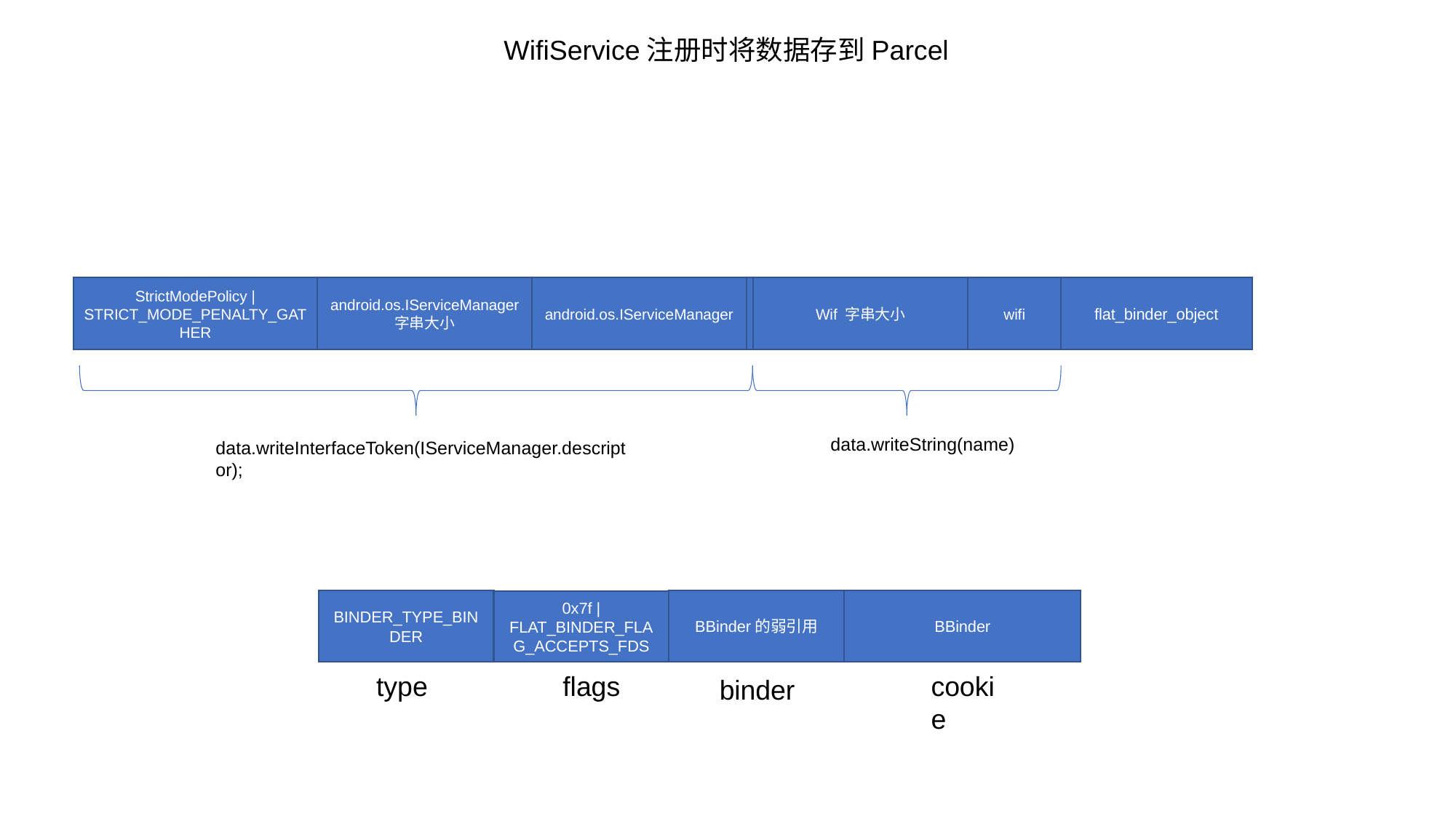

WifiService注册时将数据存到Parcel

android.os.IServiceManager
android.os.IServiceManager
字串大小
StrictModePolicy | STRICT_MODE_PENALTY_GATHER
Wif 字串大小
wifi
flat_binder_object
android.os.IServiceManager
android.os.IServiceManager
字串大小
StrictModePolicy | STRICT_MODE_PENALTY_GATHER
data.writeString(name)
data.writeInterfaceToken(IServiceManager.descriptor);
BBinder的弱引用
BBinder
BINDER_TYPE_BINDER
0x7f | FLAT_BINDER_FLAG_ACCEPTS_FDS
type
flags
cookie
binder